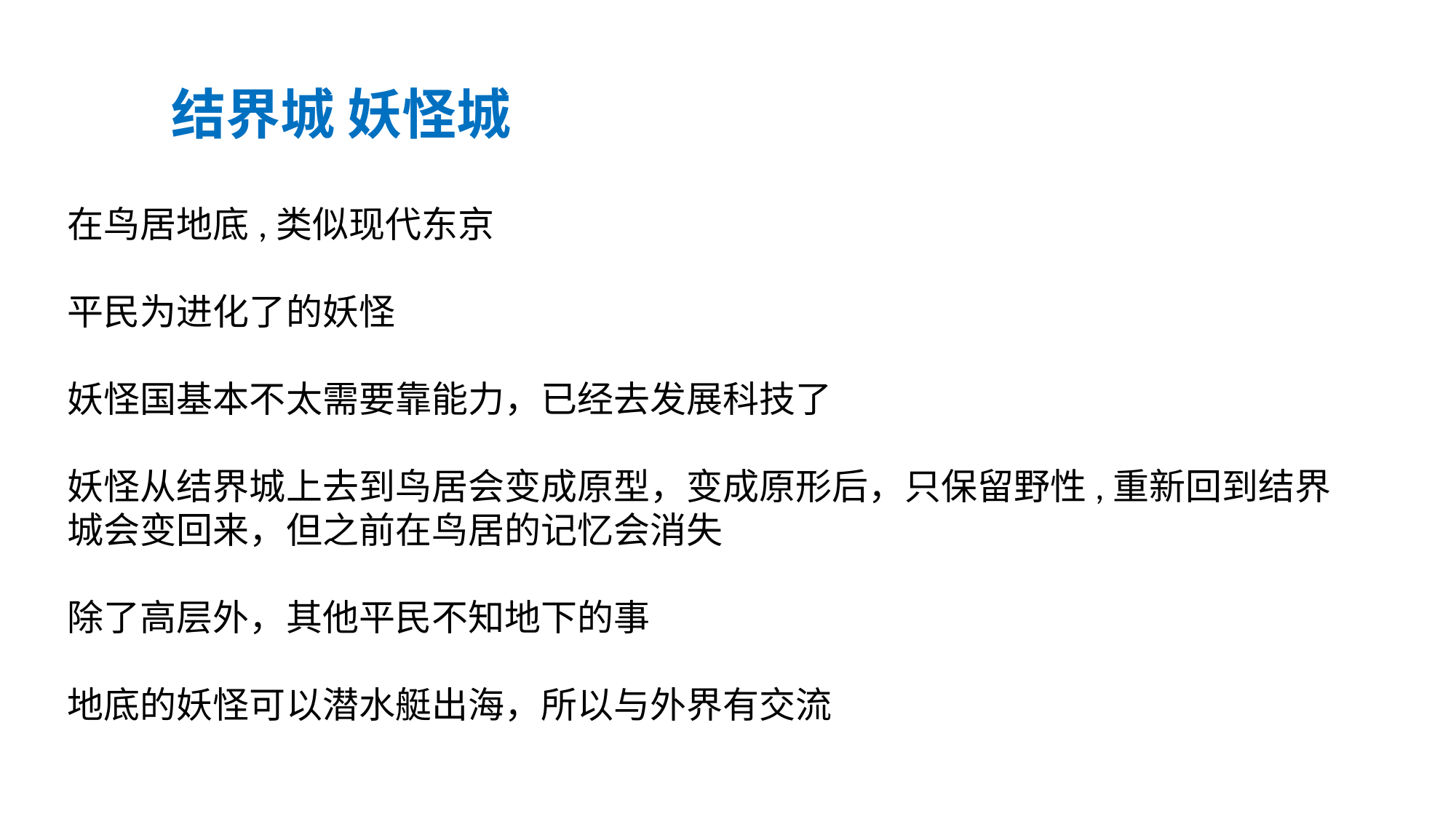

结界城 妖怪城
在鸟居地底,类似现代东京

平民为进化了的妖怪

妖怪国基本不太需要靠能力，已经去发展科技了

妖怪从结界城上去到鸟居会变成原型，变成原形后，只保留野性,重新回到结界城会变回来，但之前在鸟居的记忆会消失

除了高层外，其他平民不知地下的事

地底的妖怪可以潜水艇出海，所以与外界有交流